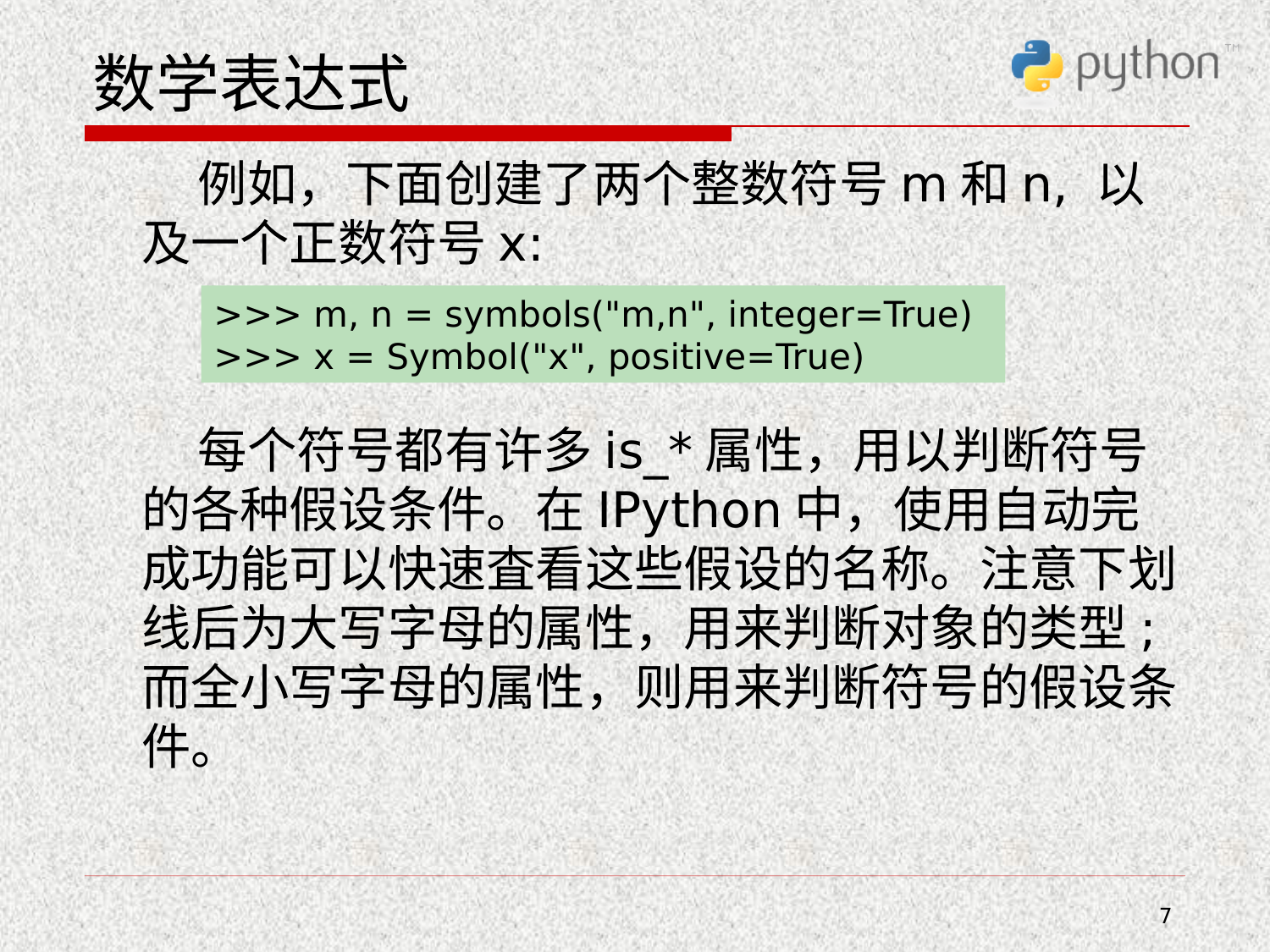

# 数学表达式
          例如，下面创建了两个整数符号m和n, 以及一个正数符号x:

          每个符号都有许多is_*属性，用以判断符号的各种假设条件。在IPython中，使用自动完 成功能可以快速査看这些假设的名称。注意下划线后为大写字母的属性，用来判断对象的类型; 而全小写字母的属性，则用来判断符号的假设条件。

>>> m, n = symbols("m,n", integer=True)
>>> x = Symbol("x", positive=True)
7